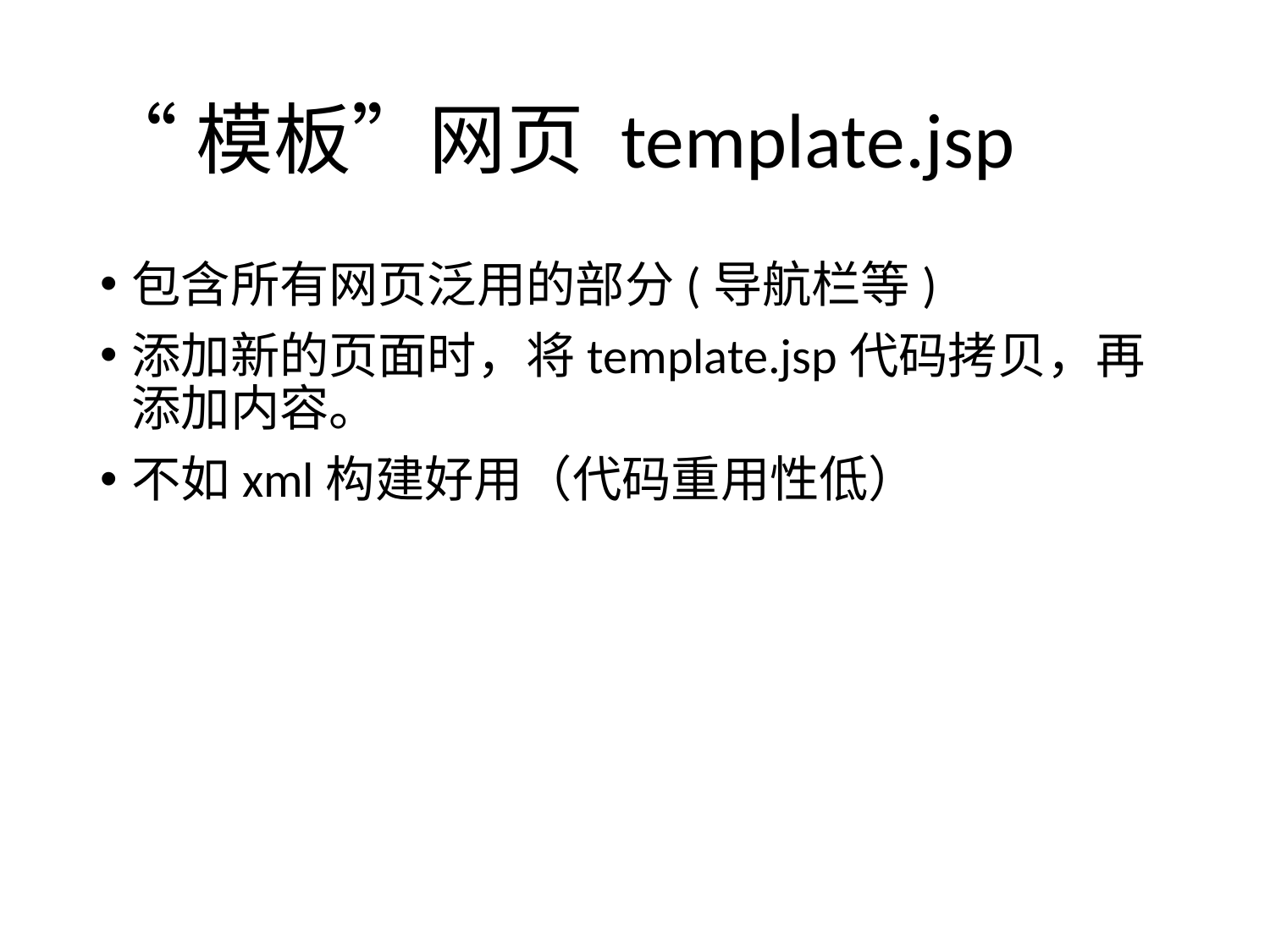

# “模板”网页 template.jsp
包含所有网页泛用的部分(导航栏等)
添加新的页面时，将template.jsp代码拷贝，再添加内容。
不如xml构建好用（代码重用性低）